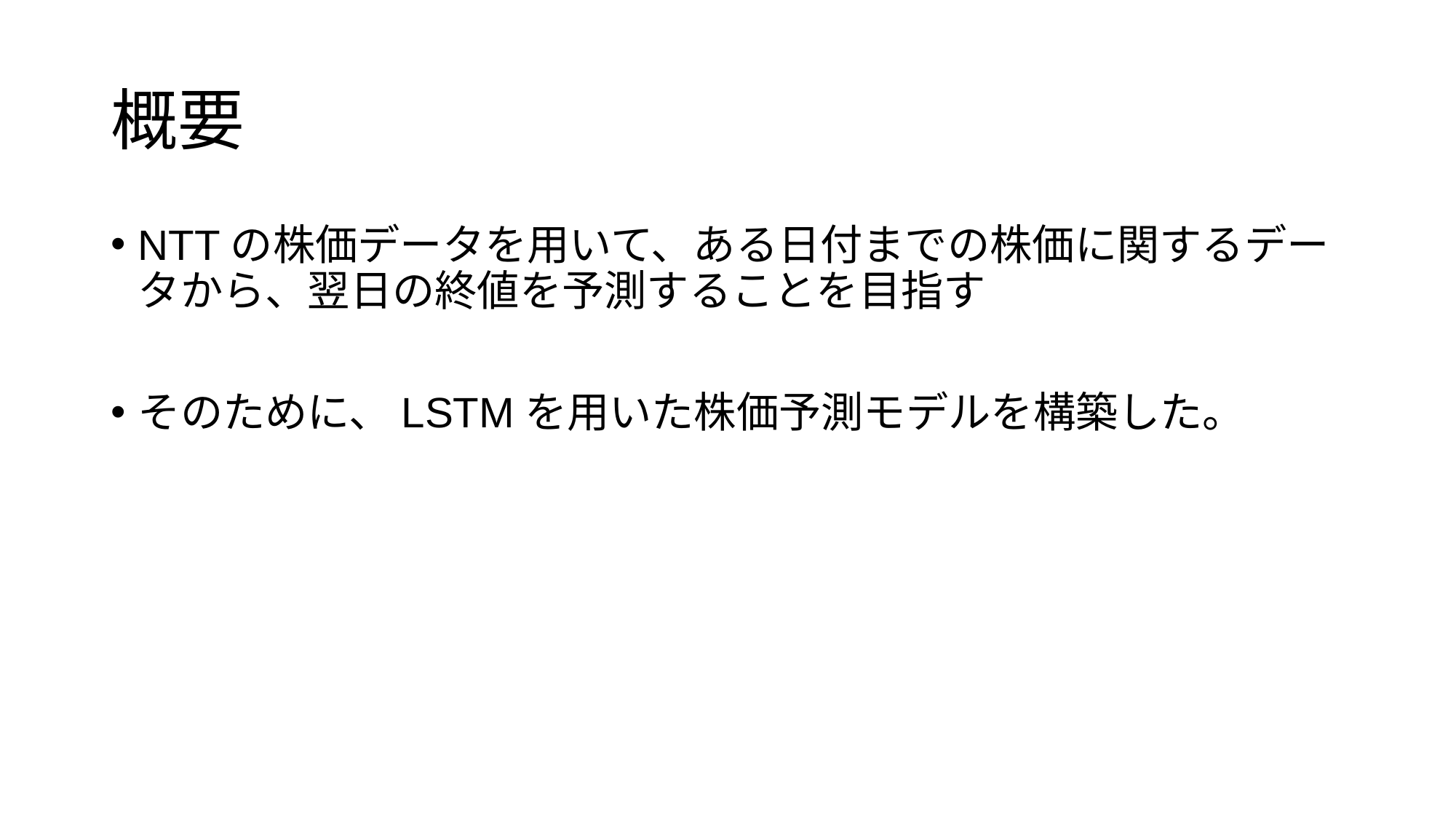

# 概要
NTTの株価データを用いて、ある日付までの株価に関するデータから、翌日の終値を予測することを目指す

そのために、LSTMを用いた株価予測モデルを構築した。